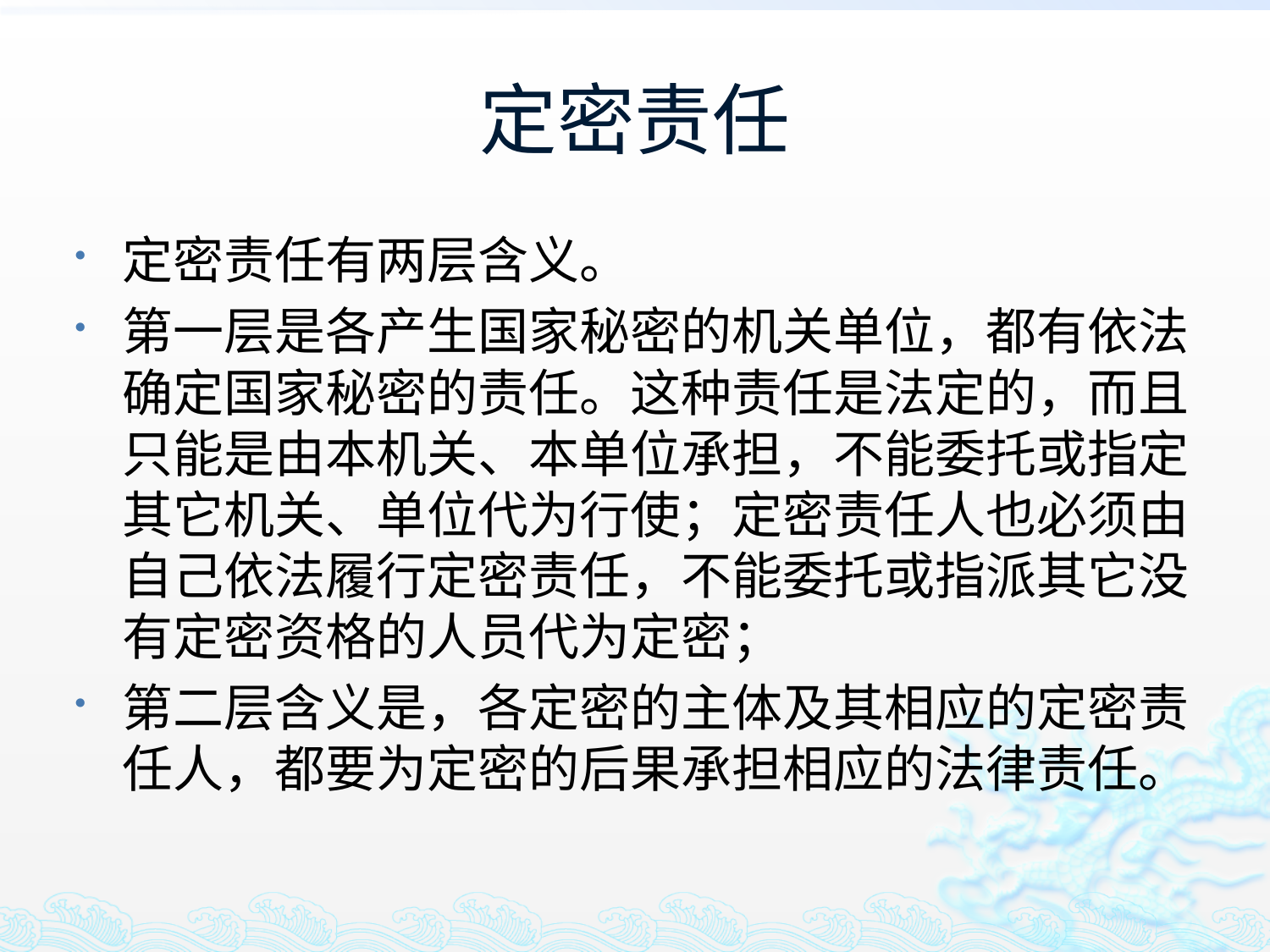

# 定密责任
定密责任有两层含义。
第一层是各产生国家秘密的机关单位，都有依法确定国家秘密的责任。这种责任是法定的，而且只能是由本机关、本单位承担，不能委托或指定其它机关、单位代为行使；定密责任人也必须由自己依法履行定密责任，不能委托或指派其它没有定密资格的人员代为定密；
第二层含义是，各定密的主体及其相应的定密责任人，都要为定密的后果承担相应的法律责任。